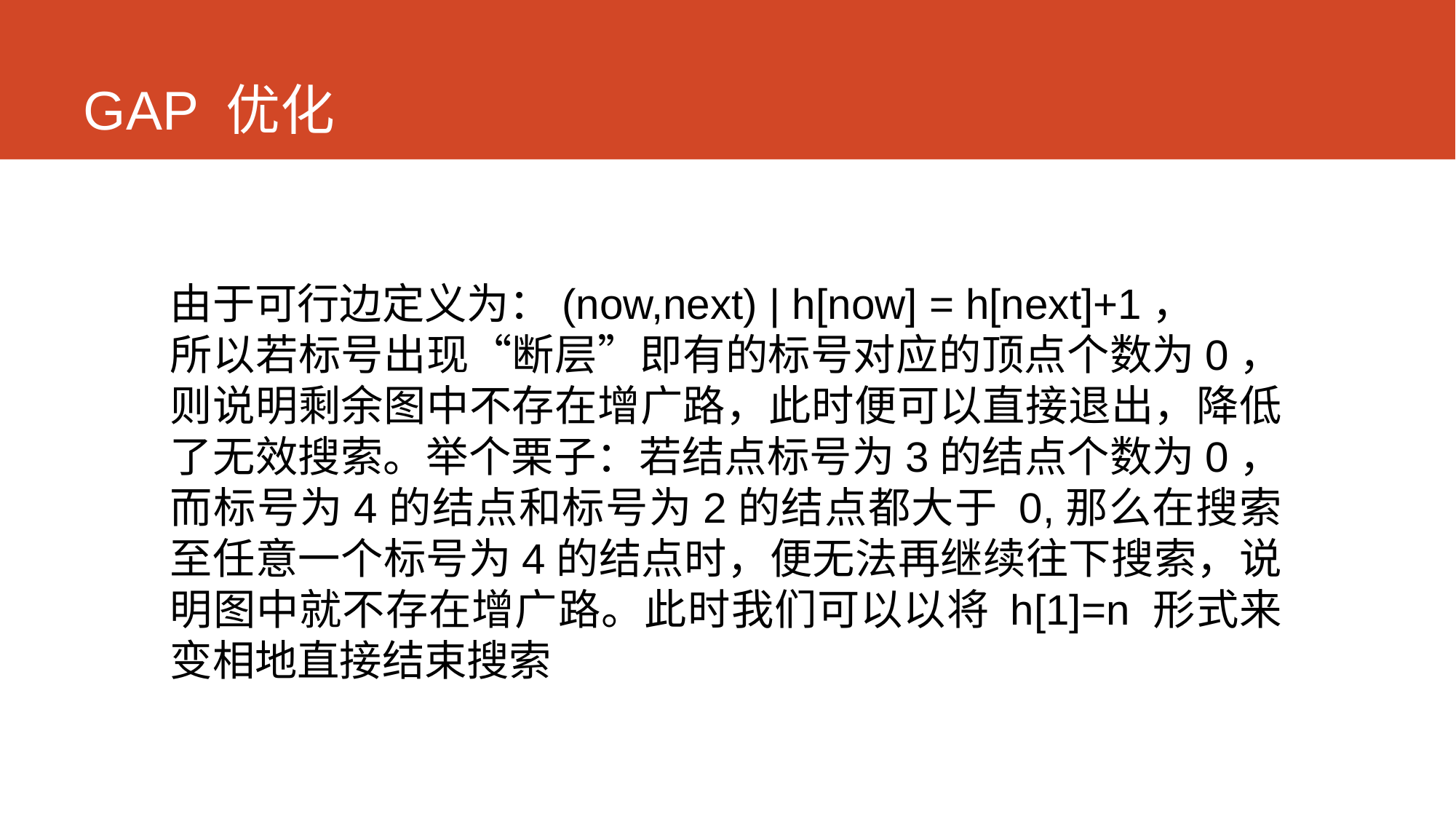

# GAP 优化
由于可行边定义为：(now,next) | h[now] = h[next]+1，
所以若标号出现“断层”即有的标号对应的顶点个数为0，则说明剩余图中不存在增广路，此时便可以直接退出，降低了无效搜索。举个栗子：若结点标号为3的结点个数为0，而标号为4的结点和标号为2的结点都大于 0,那么在搜索至任意一个标号为4的结点时，便无法再继续往下搜索，说明图中就不存在增广路。此时我们可以以将 h[1]=n 形式来变相地直接结束搜索